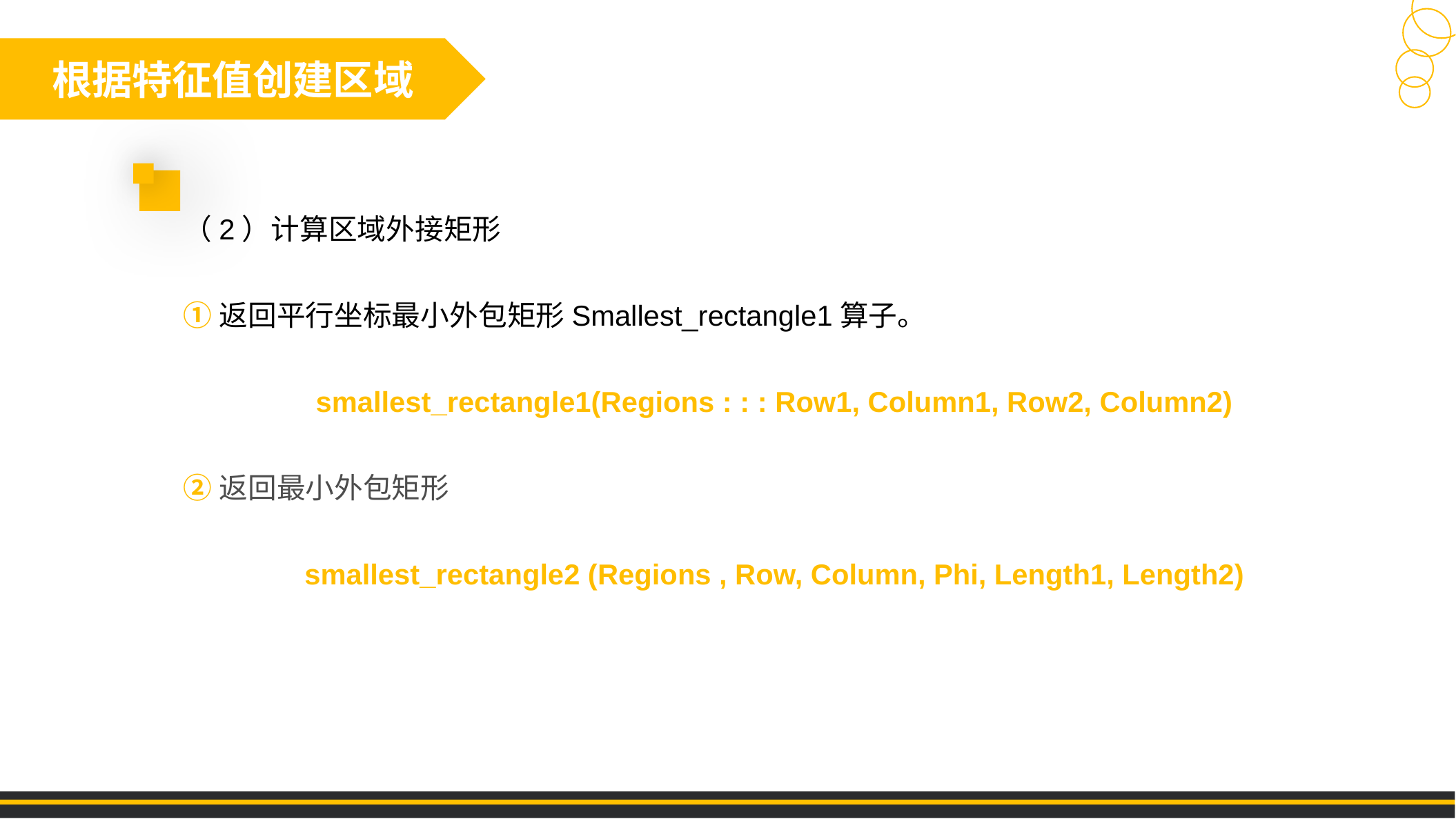

根据特征值创建区域
（2）计算区域外接矩形
①返回平行坐标最小外包矩形Smallest_rectangle1算子。
smallest_rectangle1(Regions : : : Row1, Column1, Row2, Column2)
②返回最小外包矩形
smallest_rectangle2 (Regions , Row, Column, Phi, Length1, Length2)